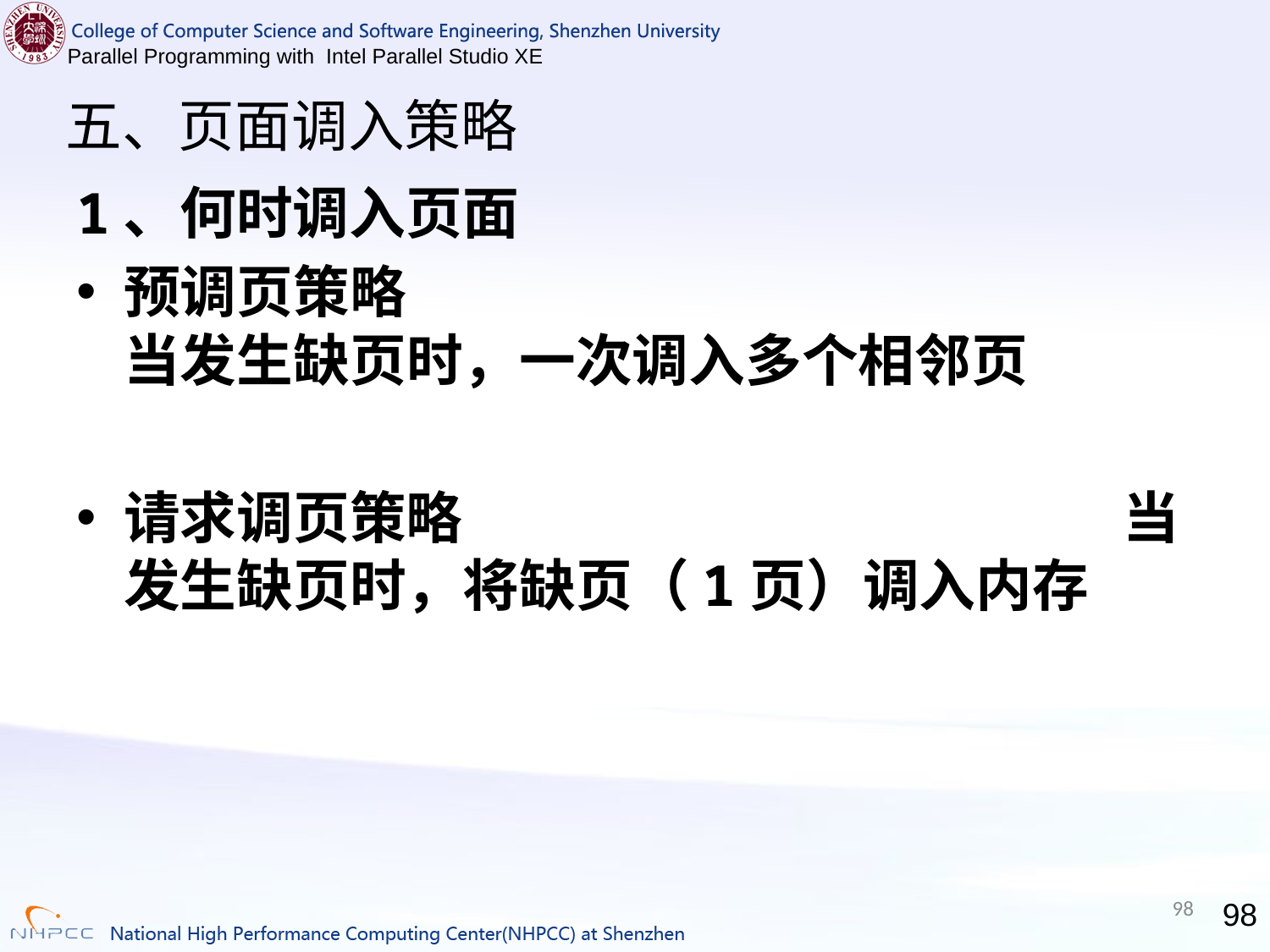

# 五、页面调入策略
1、何时调入页面
预调页策略　　　　　　　　　　　　　   当发生缺页时，一次调入多个相邻页

请求调页策略　　　　　　　　　　　   当发生缺页时，将缺页（1页）调入内存
98
98